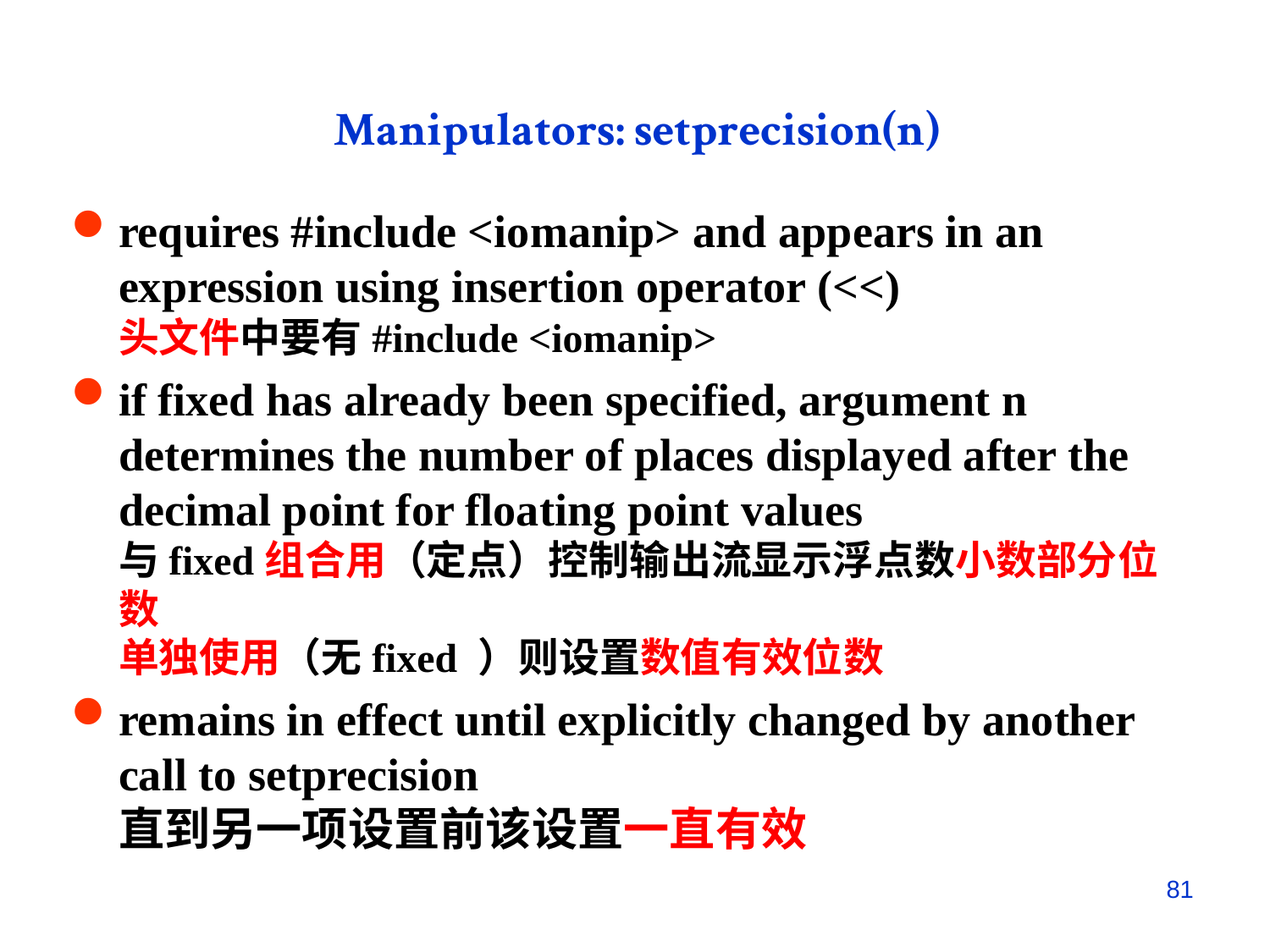

Manipulators: setprecision(n)
requires #include <iomanip> and appears in an expression using insertion operator (<<)
头文件中要有#include <iomanip>
if fixed has already been specified, argument n determines the number of places displayed after the decimal point for floating point values
与fixed组合用（定点）控制输出流显示浮点数小数部分位数
单独使用（无fixed ）则设置数值有效位数
remains in effect until explicitly changed by another call to setprecision
直到另一项设置前该设置一直有效
81